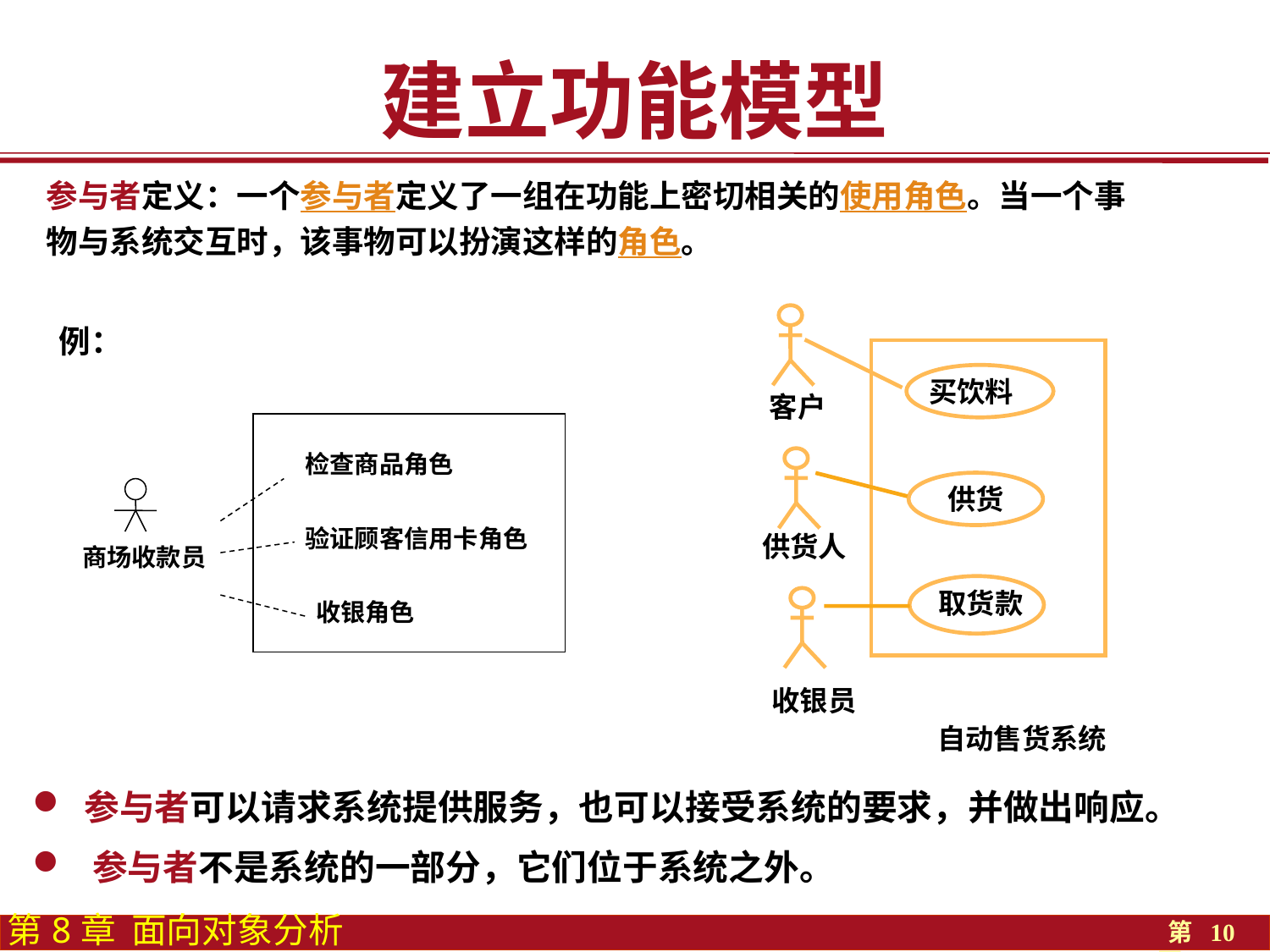

建立功能模型
参与者定义：一个参与者定义了一组在功能上密切相关的使用角色。当一个事物与系统交互时，该事物可以扮演这样的角色。

买饮料
客户

供货

供货人

取货款

收银员
自动售货系统
例：

检查商品角色

验证顾客信用卡角色
商场收款员

收银角色
 参与者可以请求系统提供服务，也可以接受系统的要求，并做出响应。
  参与者不是系统的一部分，它们位于系统之外。